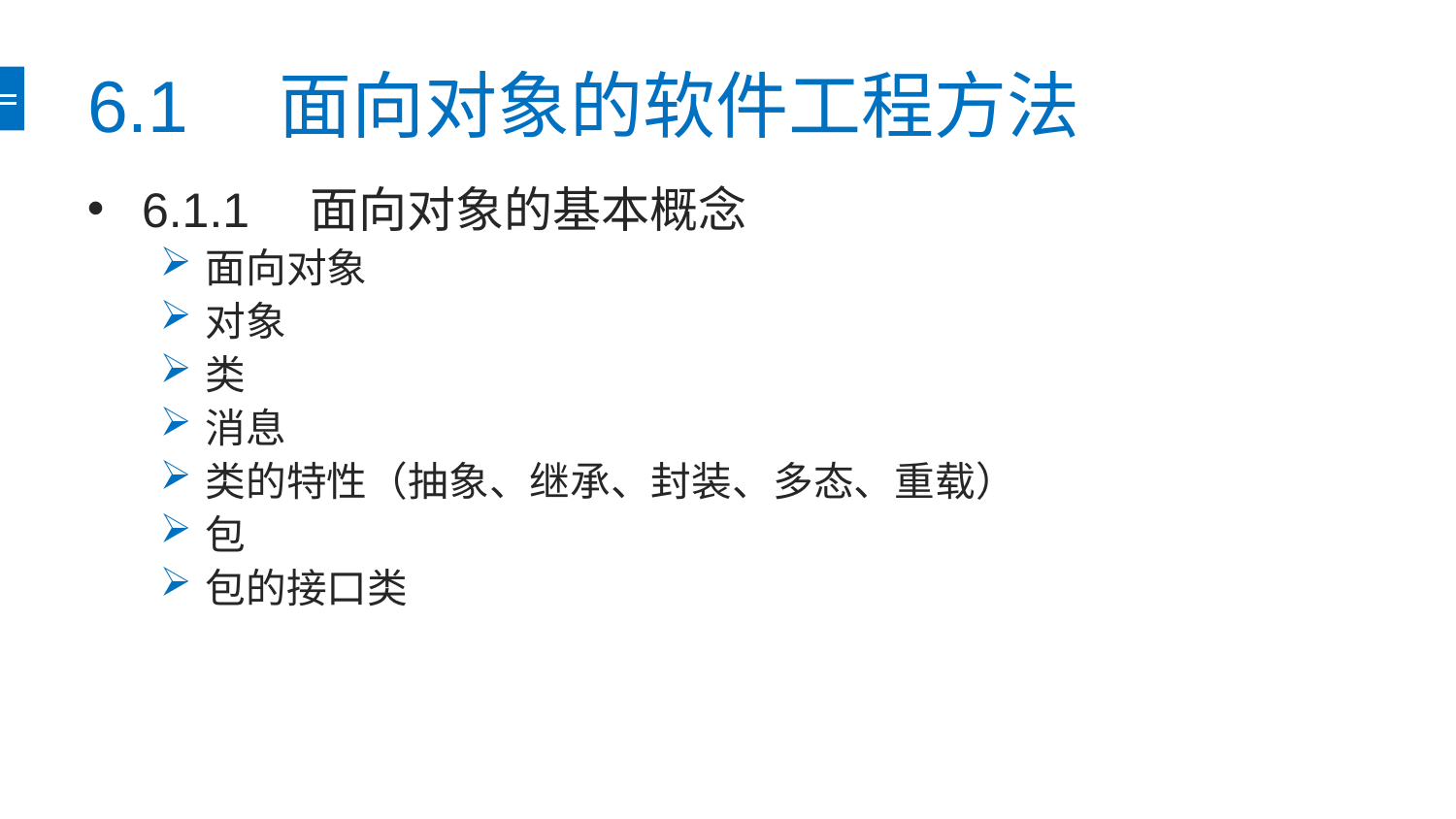

# 6.1　面向对象的软件工程方法
6.1.1　面向对象的基本概念
面向对象
对象
类
消息
类的特性（抽象、继承、封装、多态、重载）
包
包的接口类